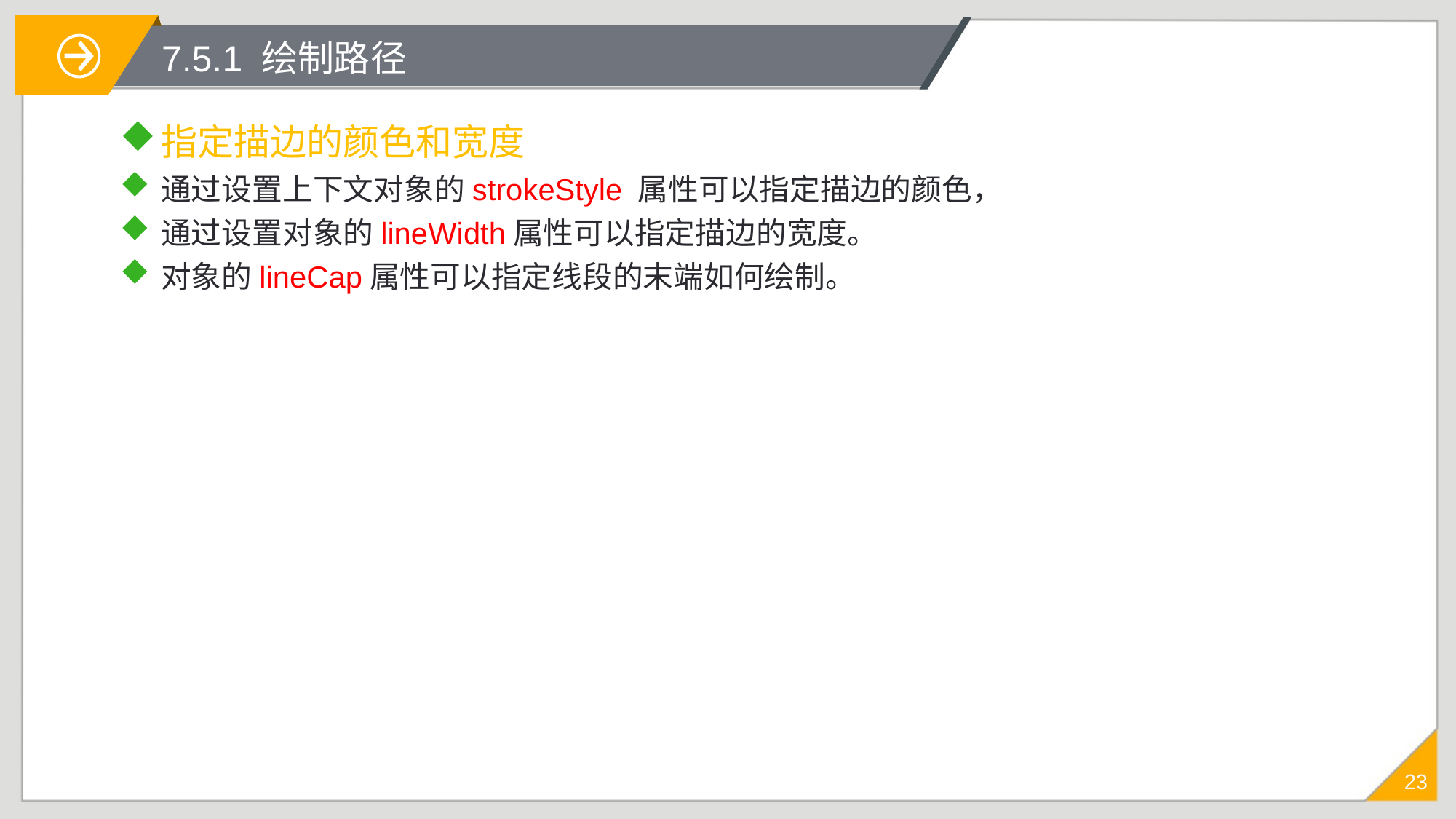

# 7.5.1 绘制路径
指定描边的颜色和宽度
通过设置上下文对象的strokeStyle 属性可以指定描边的颜色，
通过设置对象的lineWidth属性可以指定描边的宽度。
对象的lineCap属性可以指定线段的末端如何绘制。